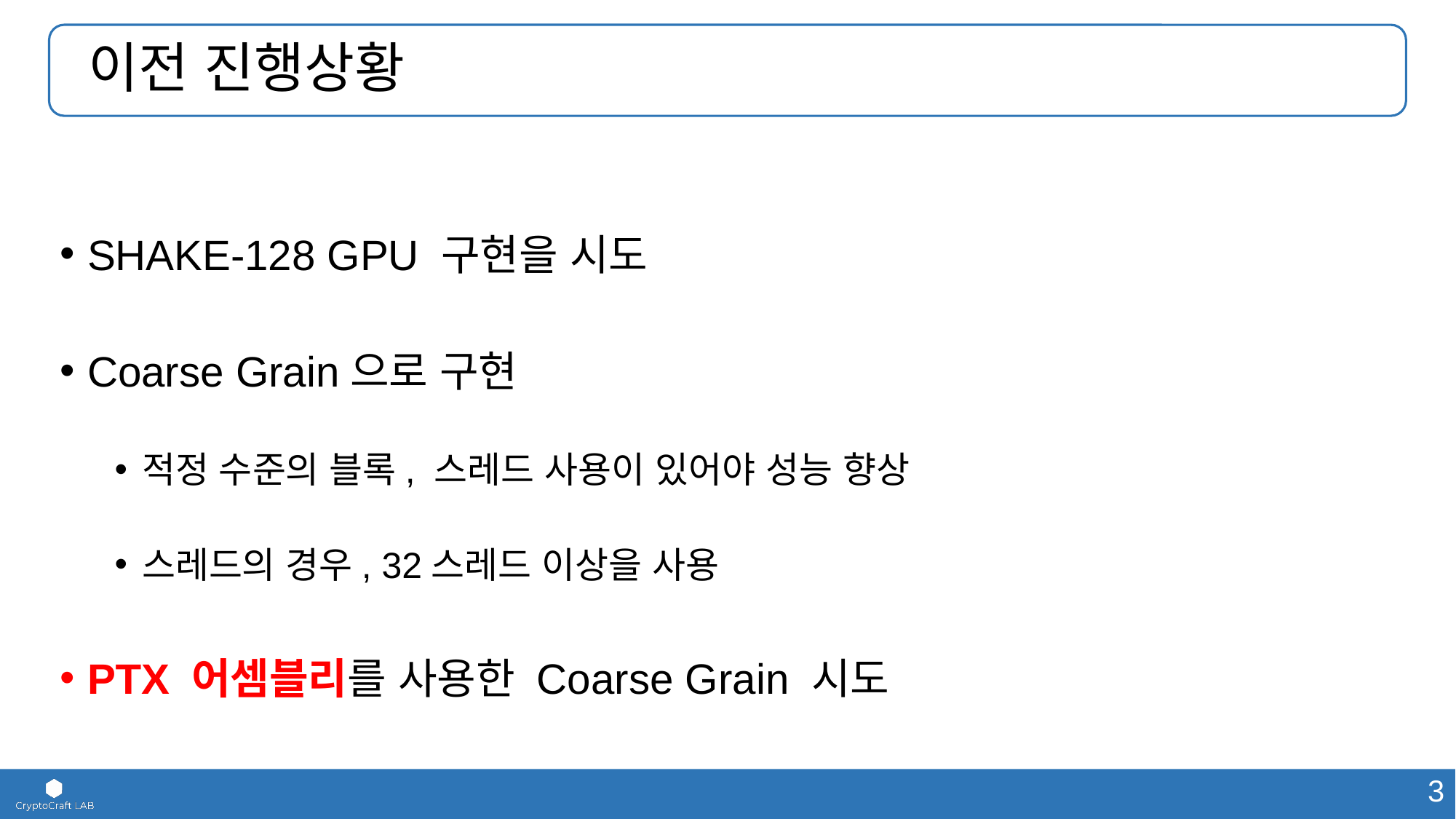

# 이전 진행상황
SHAKE-128 GPU 구현을 시도
Coarse Grain으로 구현
적정 수준의 블록, 스레드 사용이 있어야 성능 향상
스레드의 경우, 32스레드 이상을 사용
PTX 어셈블리를 사용한 Coarse Grain 시도